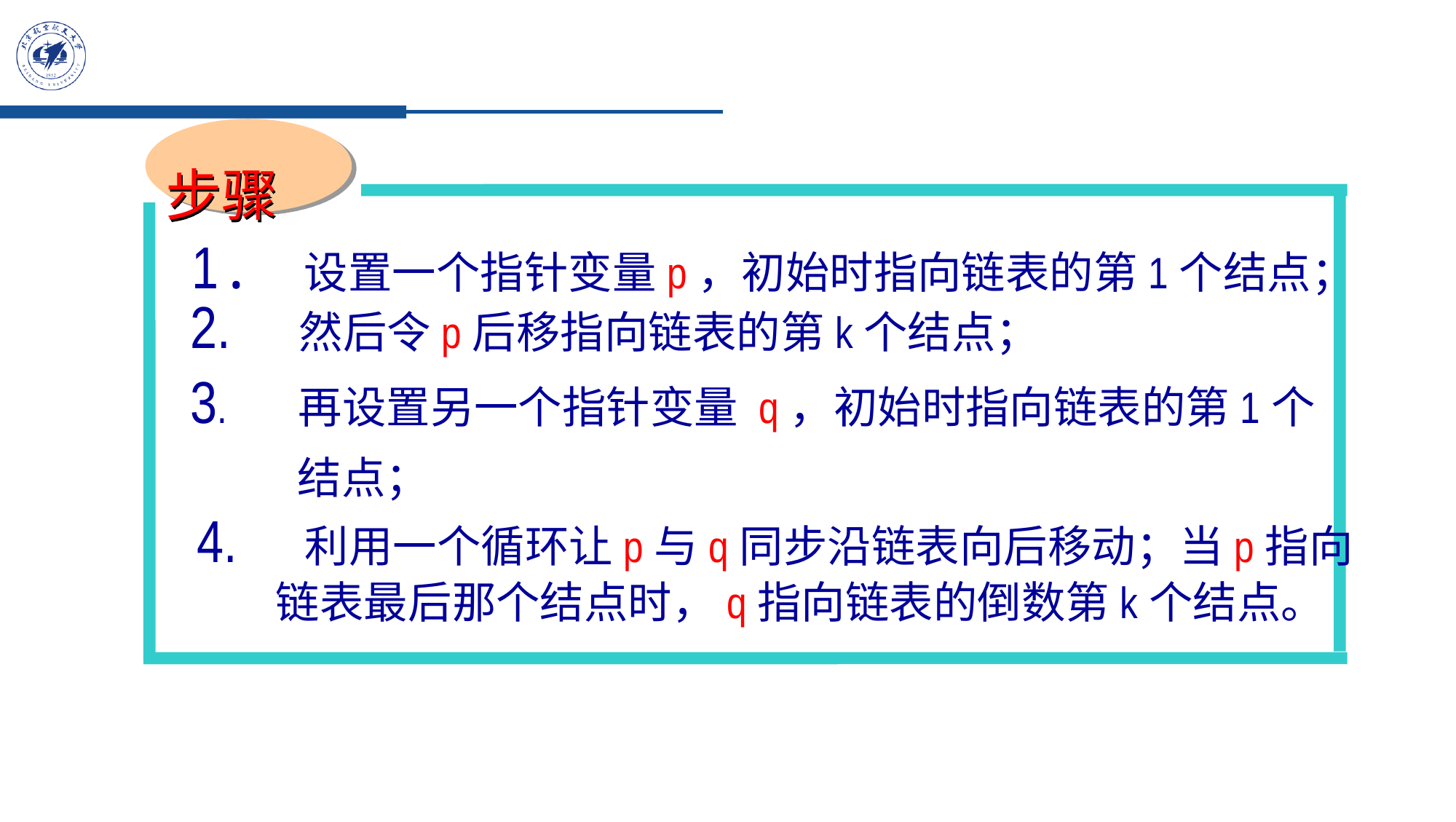

步骤

1. 设置一个指针变量p，初始时指向链表的第1个结点；
2.    然后令p后移指向链表的第k个结点；
3.      再设置另一个指针变量 q，初始时指向链表的第1个
       结点；
4.    利用一个循环让p与q同步沿链表向后移动；当p指向
       链表最后那个结点时，q指向链表的倒数第k个结点。